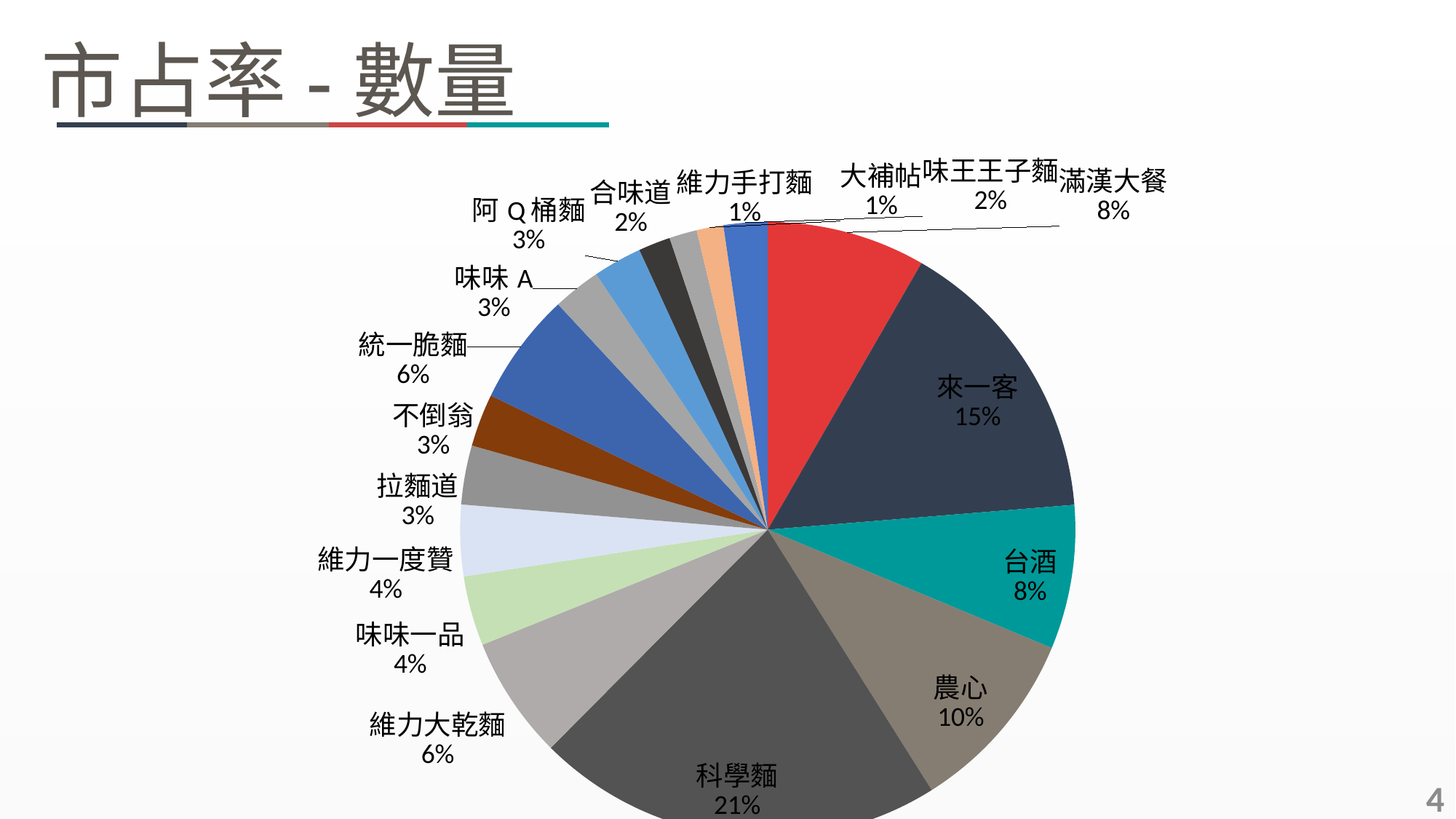

市占率-數量

### Chart

| Category | 泡麵市占率-金額 |
|---|---|
| 滿漢大餐 | 2773.0 |
| 來一客 | 5121.0 |
| 台酒 | 2519.0 |
| 農心 | 3253.0 |
| 科學麵 | 7127.0 |
| 維力大乾麵 | 2143.0 |
| 味味一品 | 1221.0 |
| 維力一度贊 | 1245.0 |
| 拉麵道 | 1033.0 |
| 不倒翁 | 921.0 |
| 統一脆麵 | 1961.0 |
| 味味A | 838.0 |
| 阿Q桶麵 | 854.0 |
| 合味道 | 559.0 |
| 維力手打麵 | 485.0 |
| 大補帖 | 468.0 |
| 味王王子麵 | 768.0 |
4